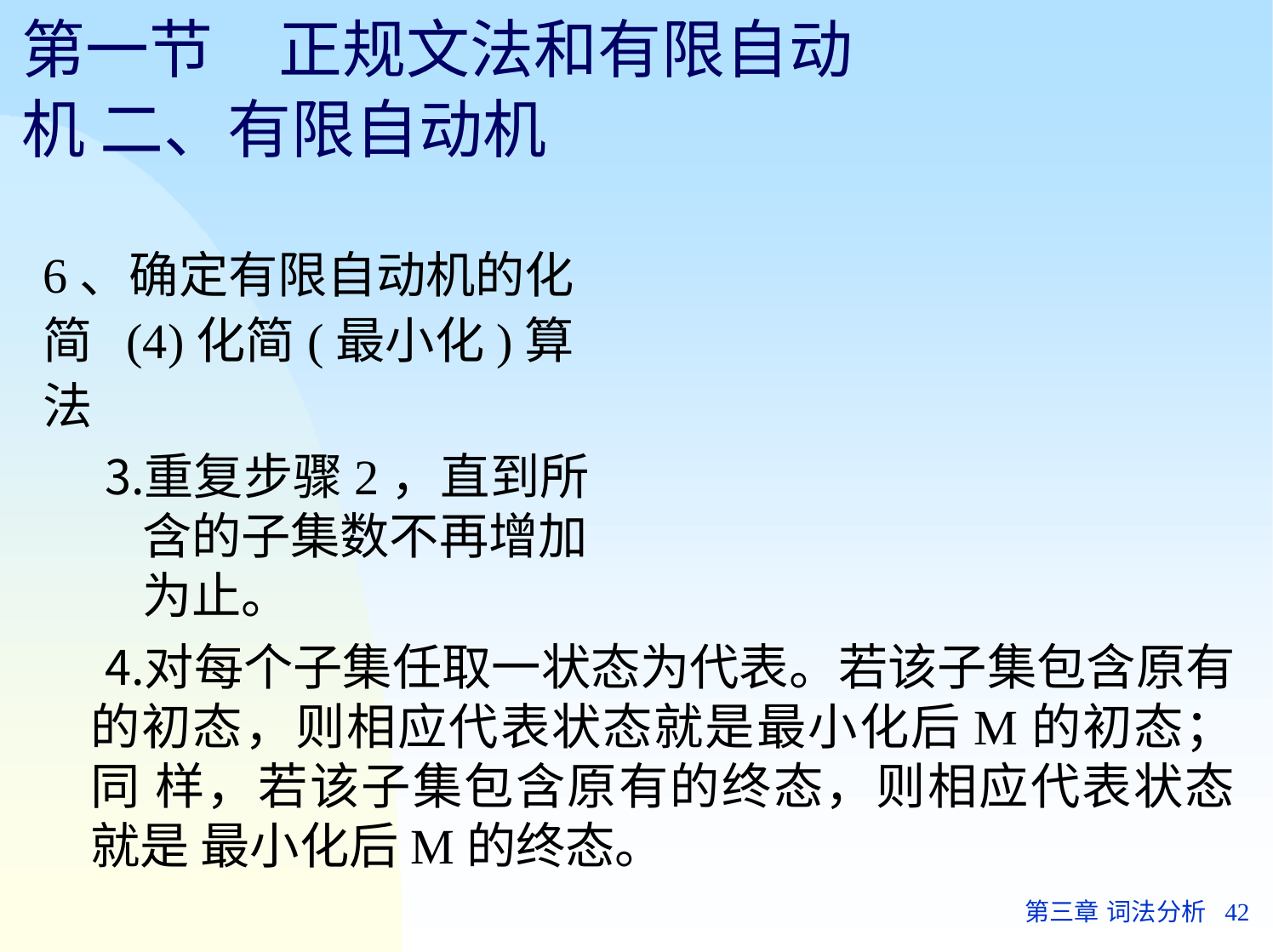

# 第一节	正规文法和有限自动机 二、有限自动机
6、确定有限自动机的化简  (4)化简(最小化)算法
重复步骤2，直到所含的子集数不再增加为止。
对每个子集任取一状态为代表。若该子集包含原有 的初态，则相应代表状态就是最小化后M的初态；同 样，若该子集包含原有的终态，则相应代表状态就是 最小化后M的终态。
第三章 词法分析	42